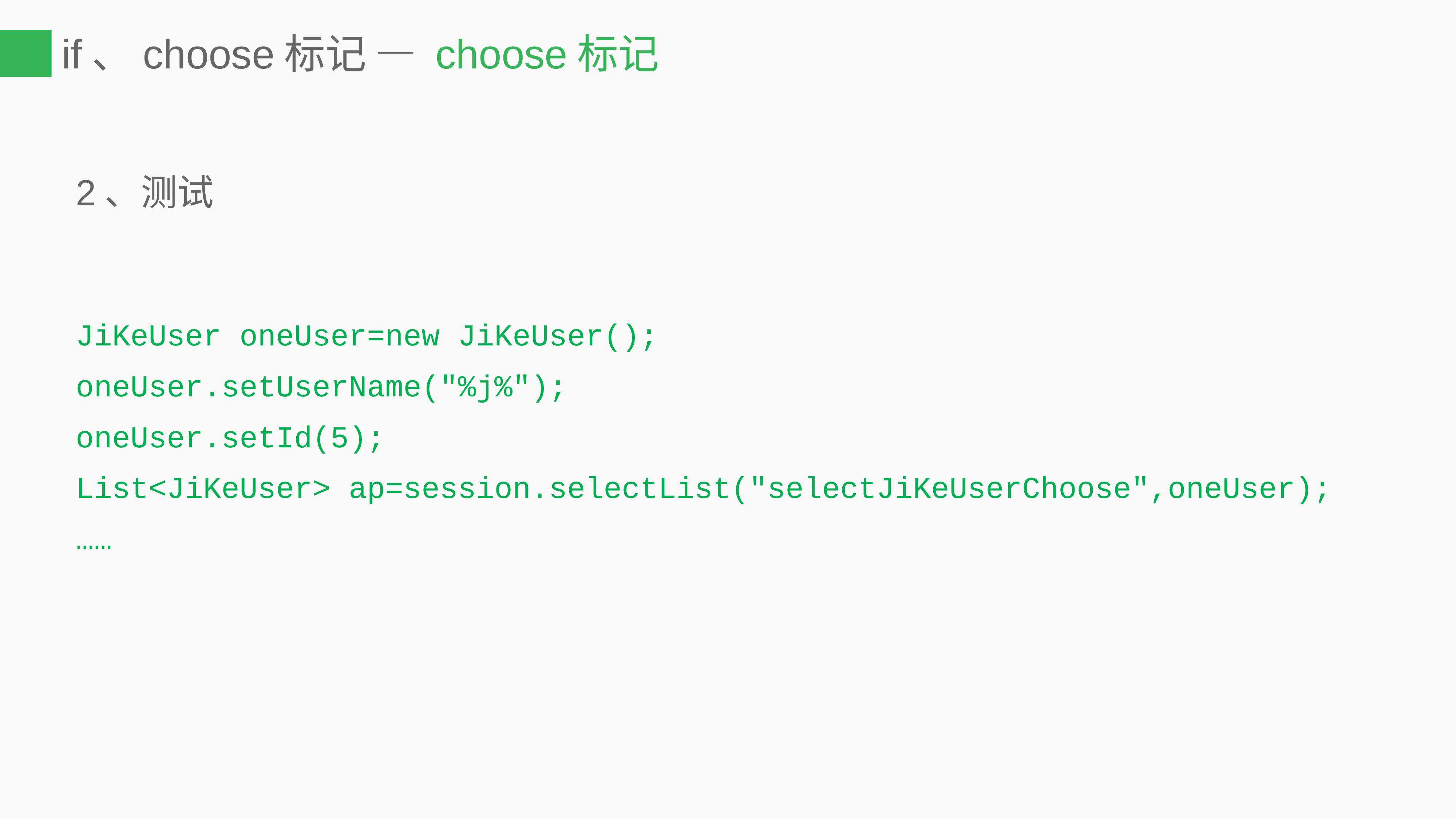

# if、choose标记 — choose标记
2、测试

JiKeUser oneUser=new JiKeUser();
oneUser.setUserName("%j%");
oneUser.setId(5);
List<JiKeUser> ap=session.selectList("selectJiKeUserChoose",oneUser);
……